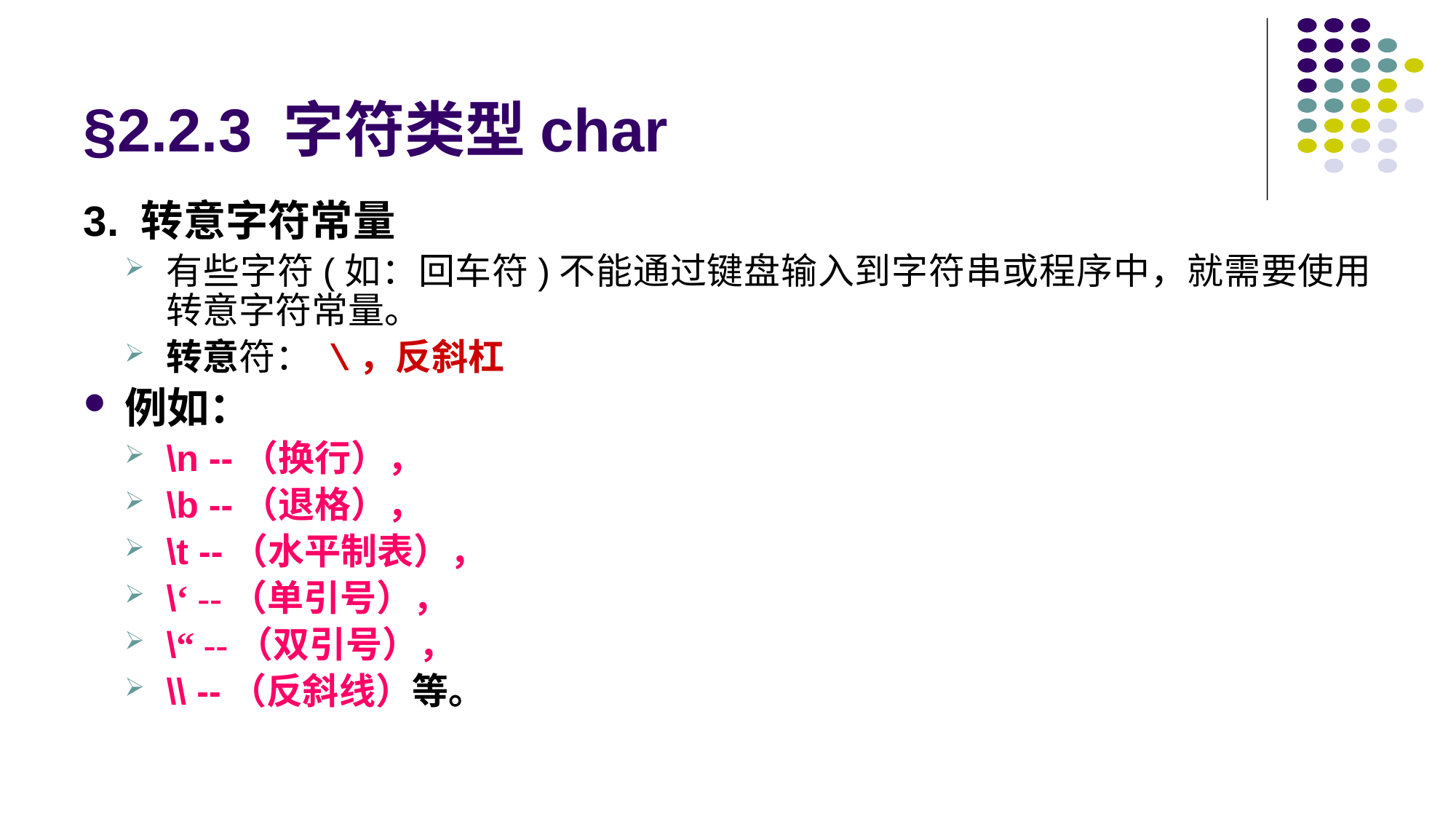

# §2.2.3 字符类型char
3. 转意字符常量
有些字符(如：回车符)不能通过键盘输入到字符串或程序中，就需要使用转意字符常量。
转意符： \，反斜杠
例如：
\n --（换行），
\b --（退格），
\t --（水平制表），
\‘ --（单引号），
\“ --（双引号），
\\ --（反斜线）等。

30